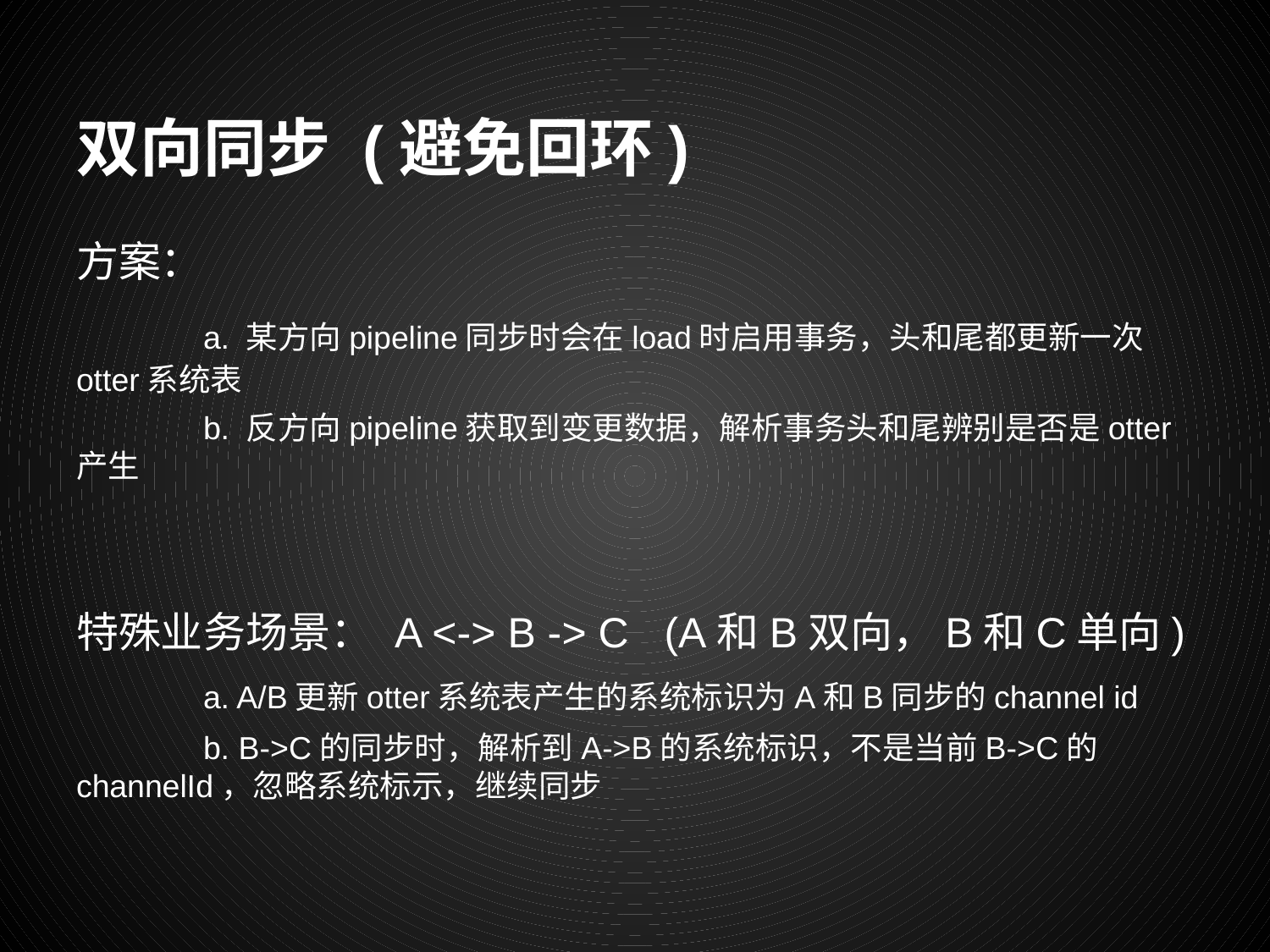

# 双向同步 (避免回环)
方案：
	a. 某方向pipeline同步时会在load时启用事务，头和尾都更新一次otter系统表
	b. 反方向pipeline获取到变更数据，解析事务头和尾辨别是否是otter产生

特殊业务场景： A <-> B -> C   (A和B双向，B和C单向)
	a. A/B更新otter系统表产生的系统标识为A和B同步的channel id
	b. B->C的同步时，解析到A->B的系统标识，不是当前B->C的channelId，忽略系统标示，继续同步